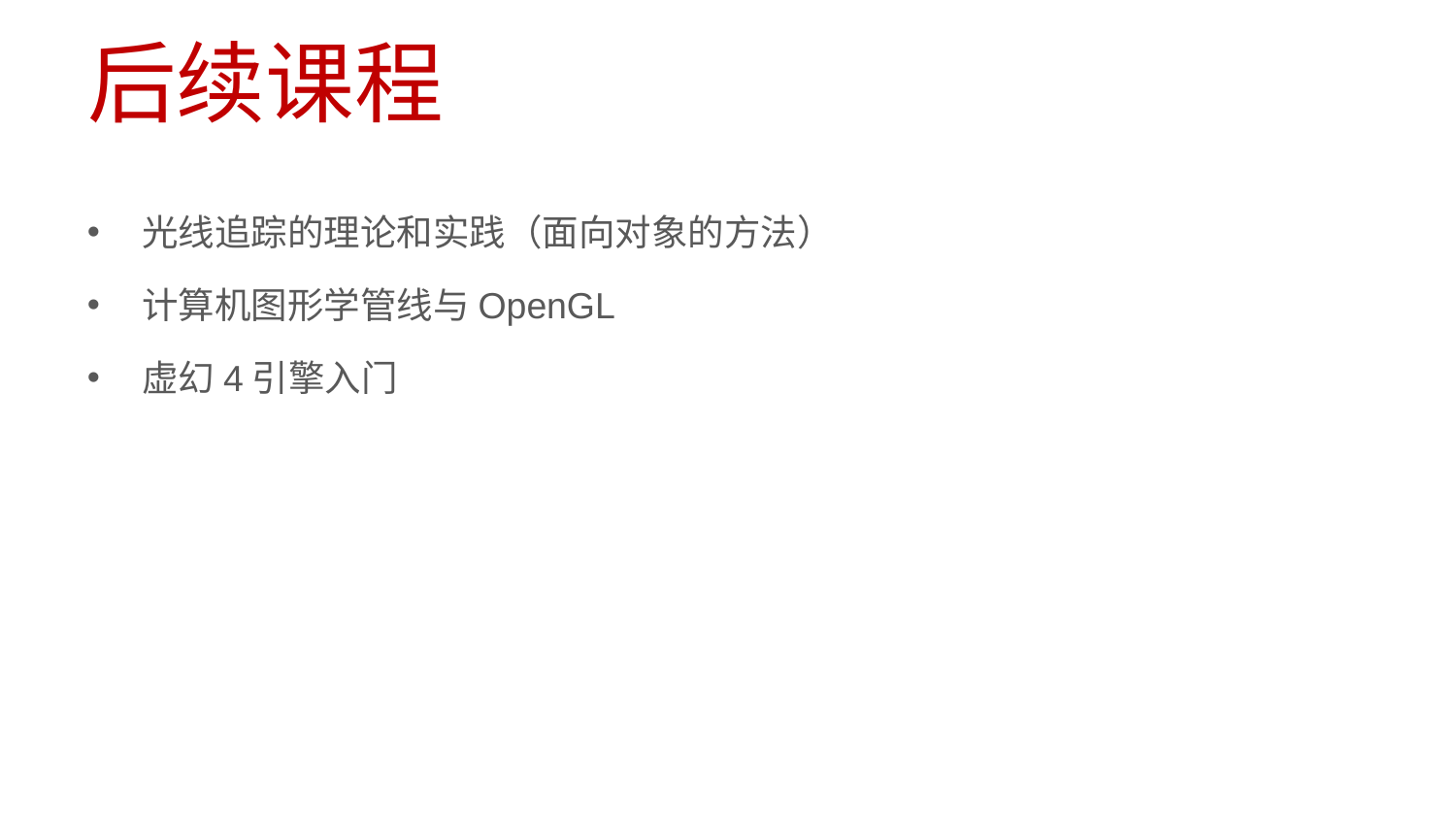

# 后续课程
光线追踪的理论和实践（面向对象的方法）
计算机图形学管线与OpenGL
虚幻4引擎入门